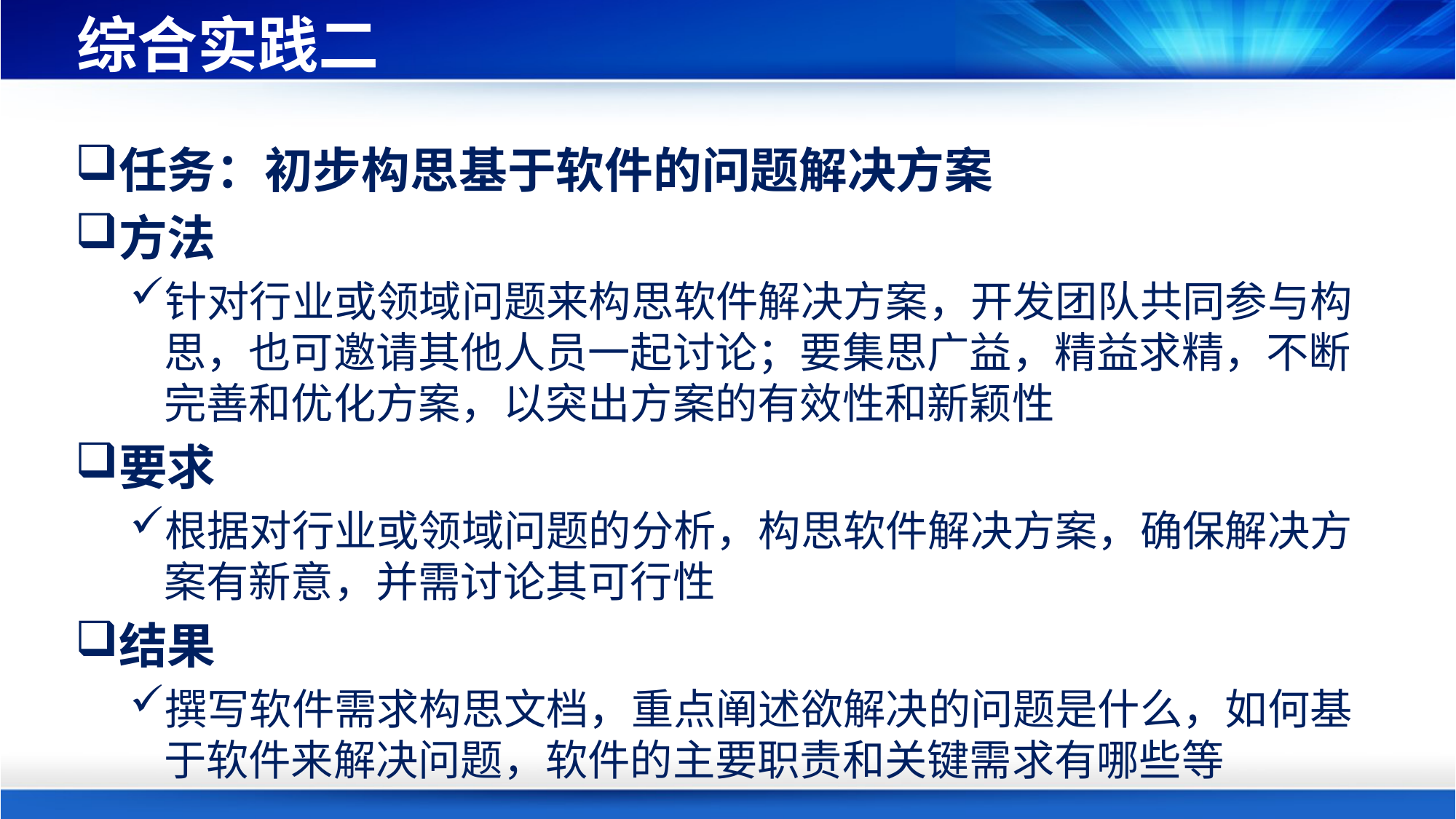

# 综合实践二
任务：初步构思基于软件的问题解决方案
方法
针对行业或领域问题来构思软件解决方案，开发团队共同参与构思，也可邀请其他人员一起讨论；要集思广益，精益求精，不断完善和优化方案，以突出方案的有效性和新颖性
要求
根据对行业或领域问题的分析，构思软件解决方案，确保解决方案有新意，并需讨论其可行性
结果
撰写软件需求构思文档，重点阐述欲解决的问题是什么，如何基于软件来解决问题，软件的主要职责和关键需求有哪些等